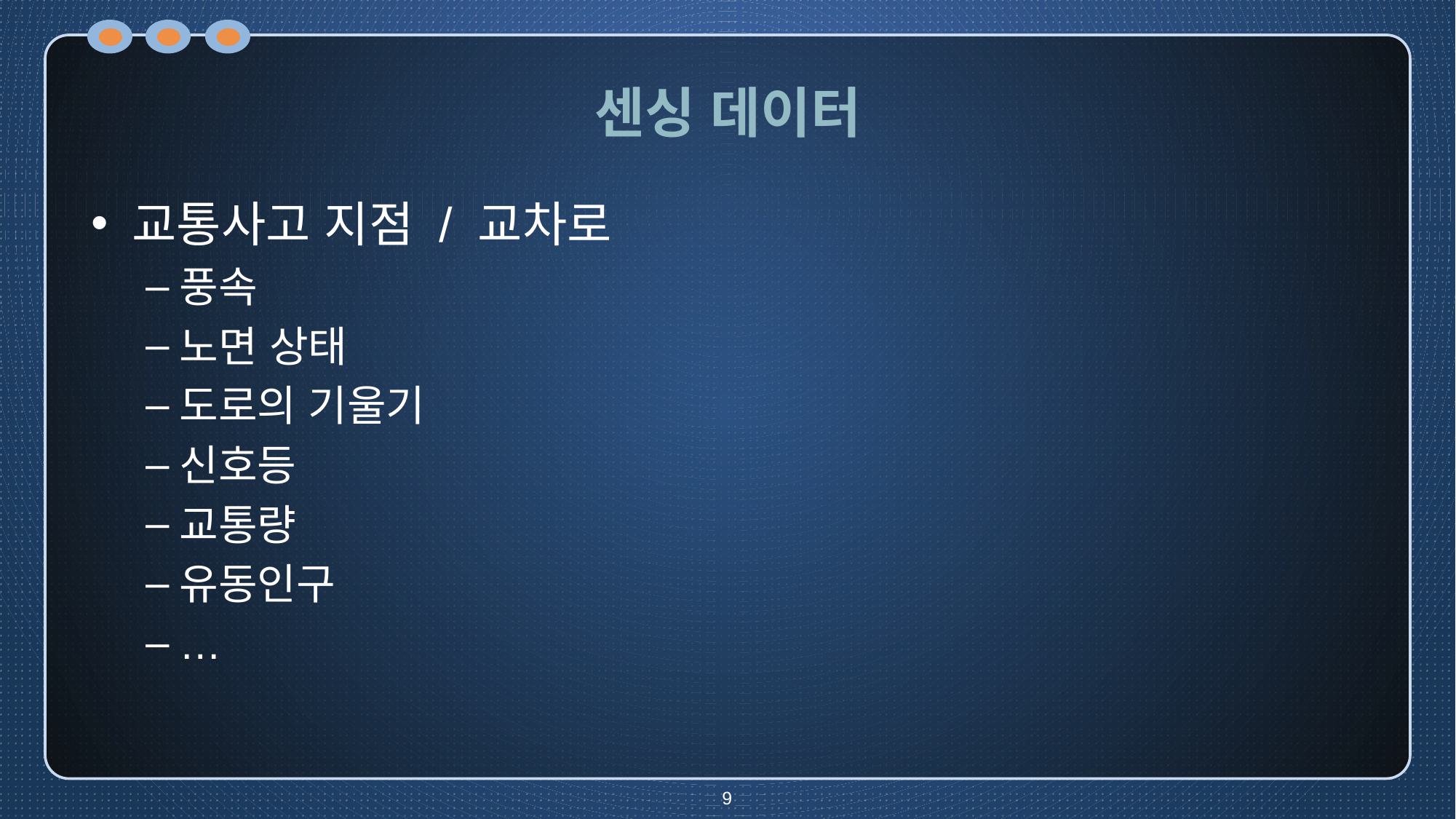

# 센싱 데이터
교통사고 지점 / 교차로
풍속
노면 상태
도로의 기울기
신호등
교통량
유동인구
…
9